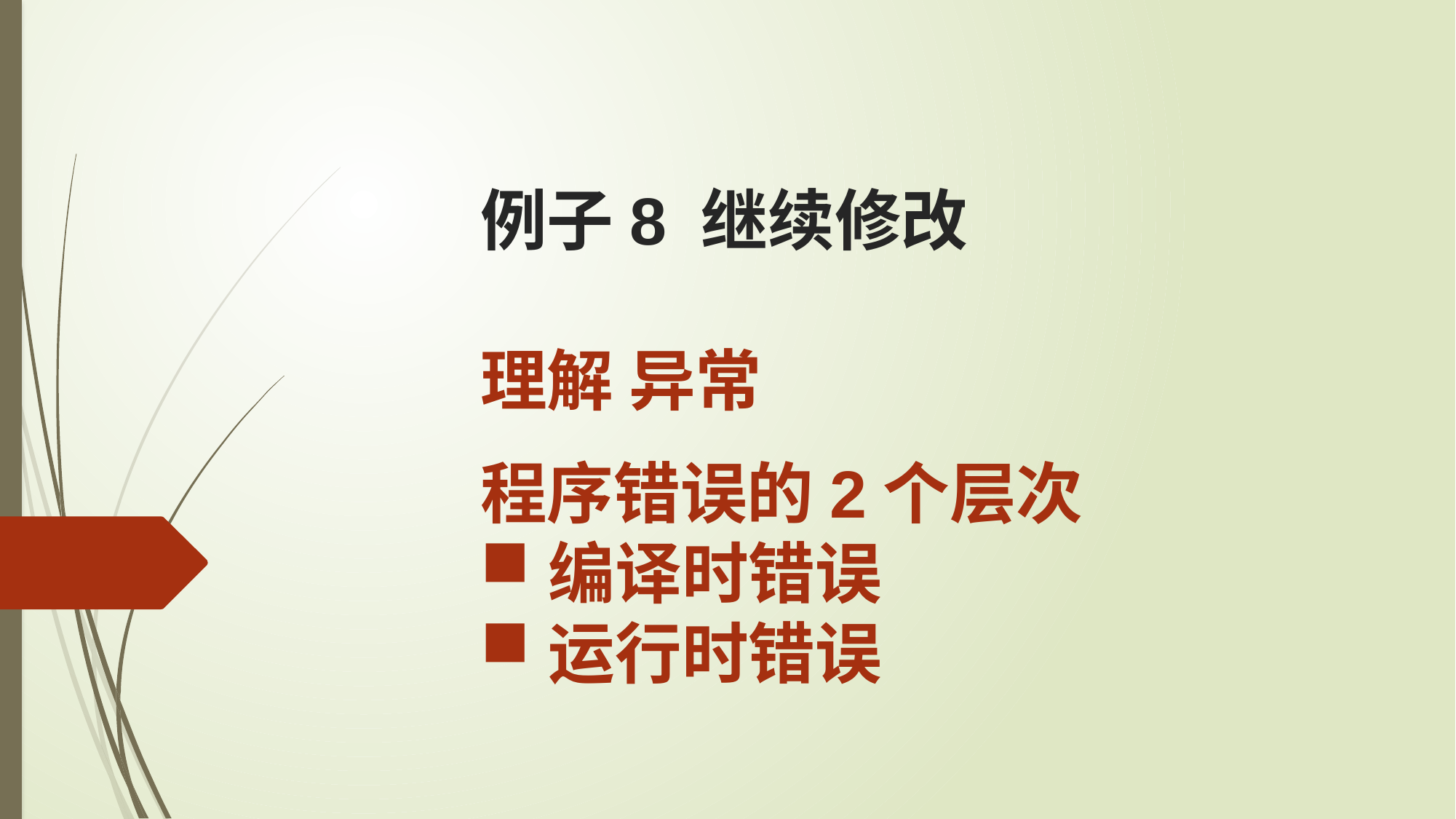

例子8 继续修改

理解 异常

程序错误的2个层次
编译时错误
运行时错误